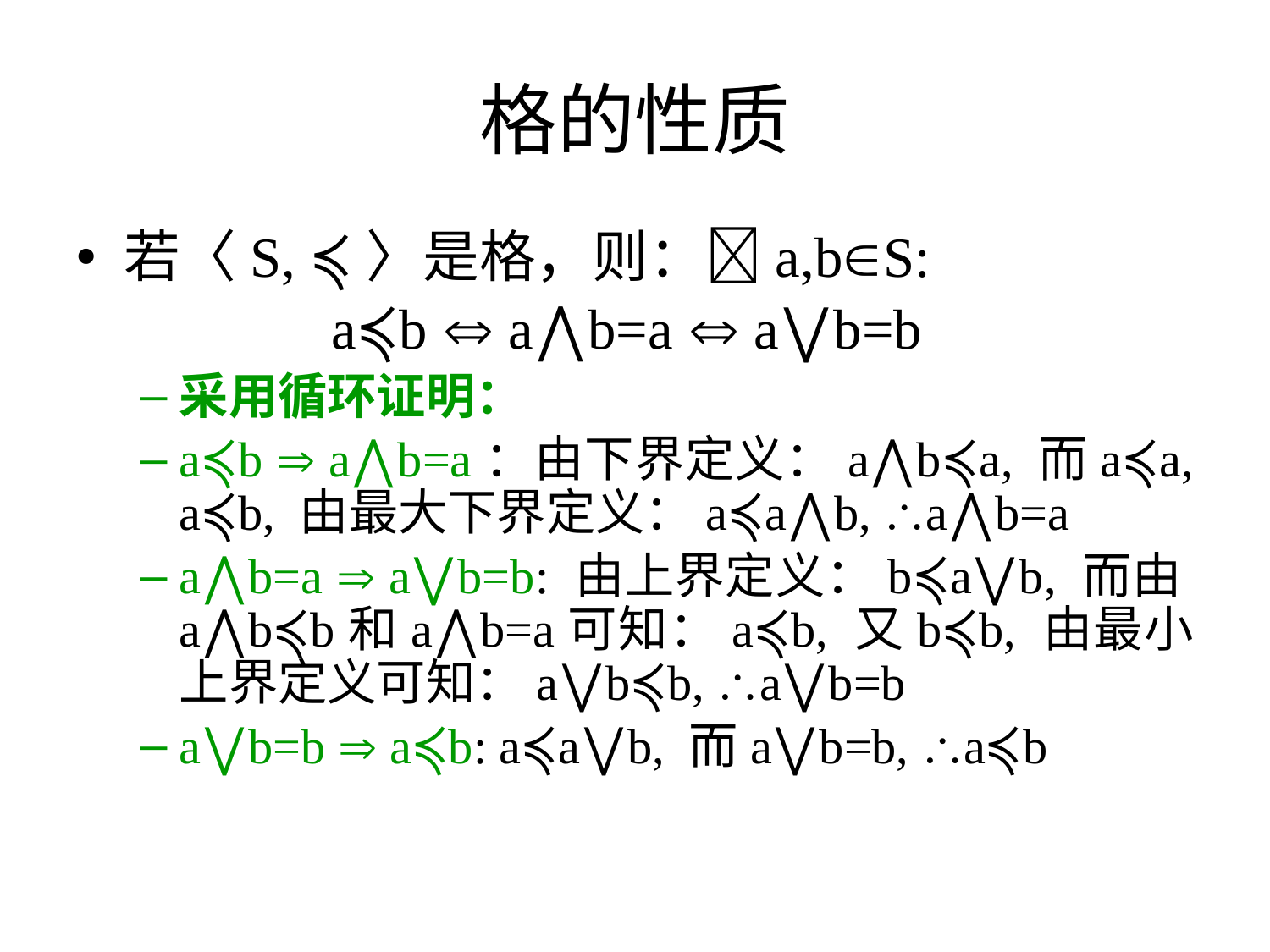

# 格的性质
若〈S, ≼〉是格，则：∀a,b∈S:
                  a≼b ⇔ a⋀b=a ⇔ a⋁b=b
采用循环证明：
a≼b ⇒ a⋀b=a：由下界定义：a⋀b≼a, 而a≼a, a≼b, 由最大下界定义：a≼a⋀b, ∴a⋀b=a
a⋀b=a ⇒ a⋁b=b: 由上界定义：b≼a⋁b, 而由a⋀b≼b和a⋀b=a可知：a≼b, 又b≼b, 由最小上界定义可知：a⋁b≼b, ∴a⋁b=b
a⋁b=b ⇒ a≼b: a≼a⋁b, 而a⋁b=b, ∴a≼b